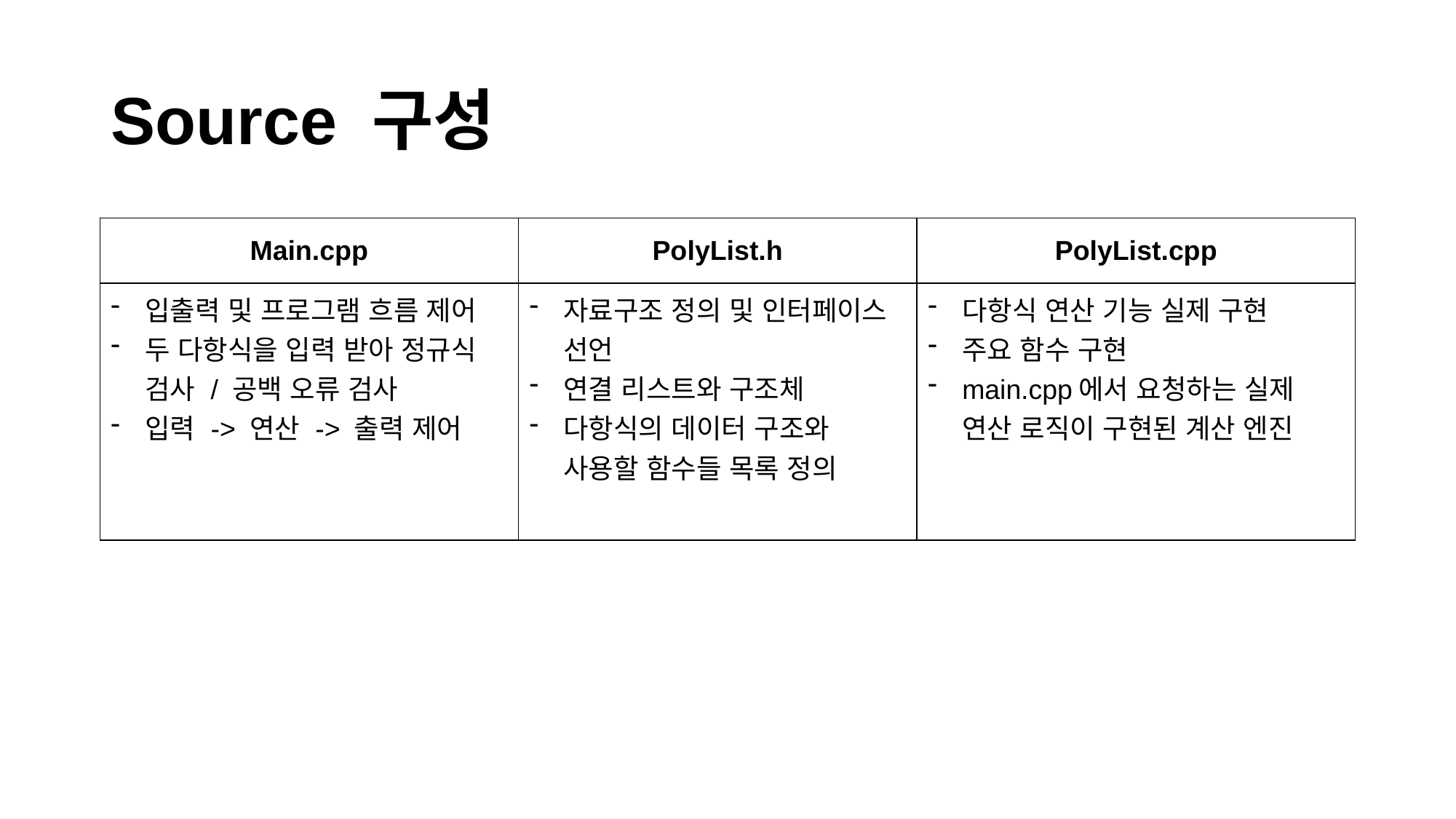

# Source 구성
| Main.cpp | PolyList.h | PolyList.cpp |
| --- | --- | --- |
| 입출력 및 프로그램 흐름 제어 두 다항식을 입력 받아 정규식 검사 / 공백 오류 검사 입력 -> 연산 -> 출력 제어 | 자료구조 정의 및 인터페이스 선언 연결 리스트와 구조체 다항식의 데이터 구조와 사용할 함수들 목록 정의 | 다항식 연산 기능 실제 구현 주요 함수 구현 main.cpp에서 요청하는 실제 연산 로직이 구현된 계산 엔진 |